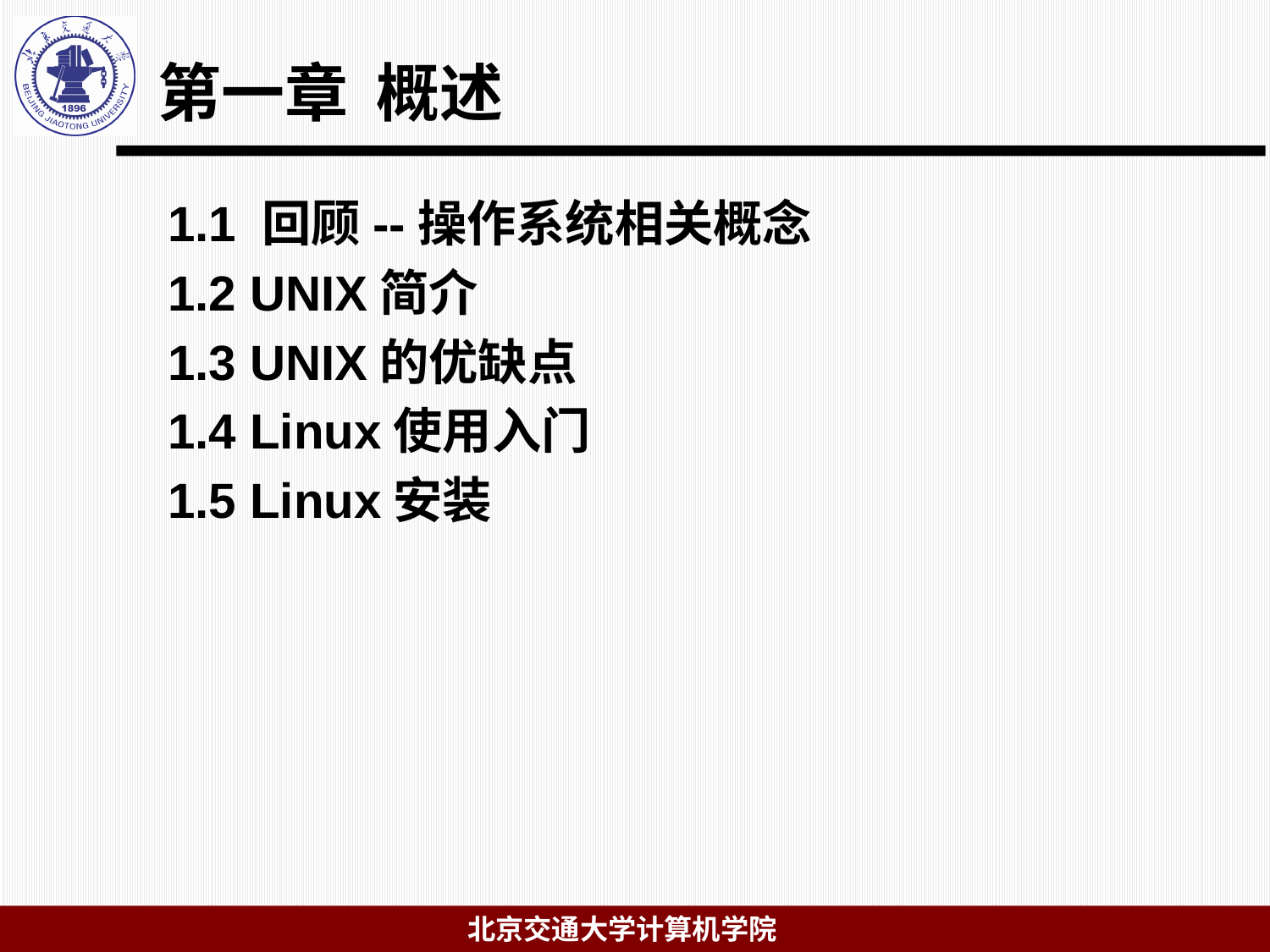

# 第一章  概述
1.1 回顾--操作系统相关概念
1.2 UNIX简介
1.3 UNIX的优缺点
1.4 Linux使用入门
1.5 Linux安装